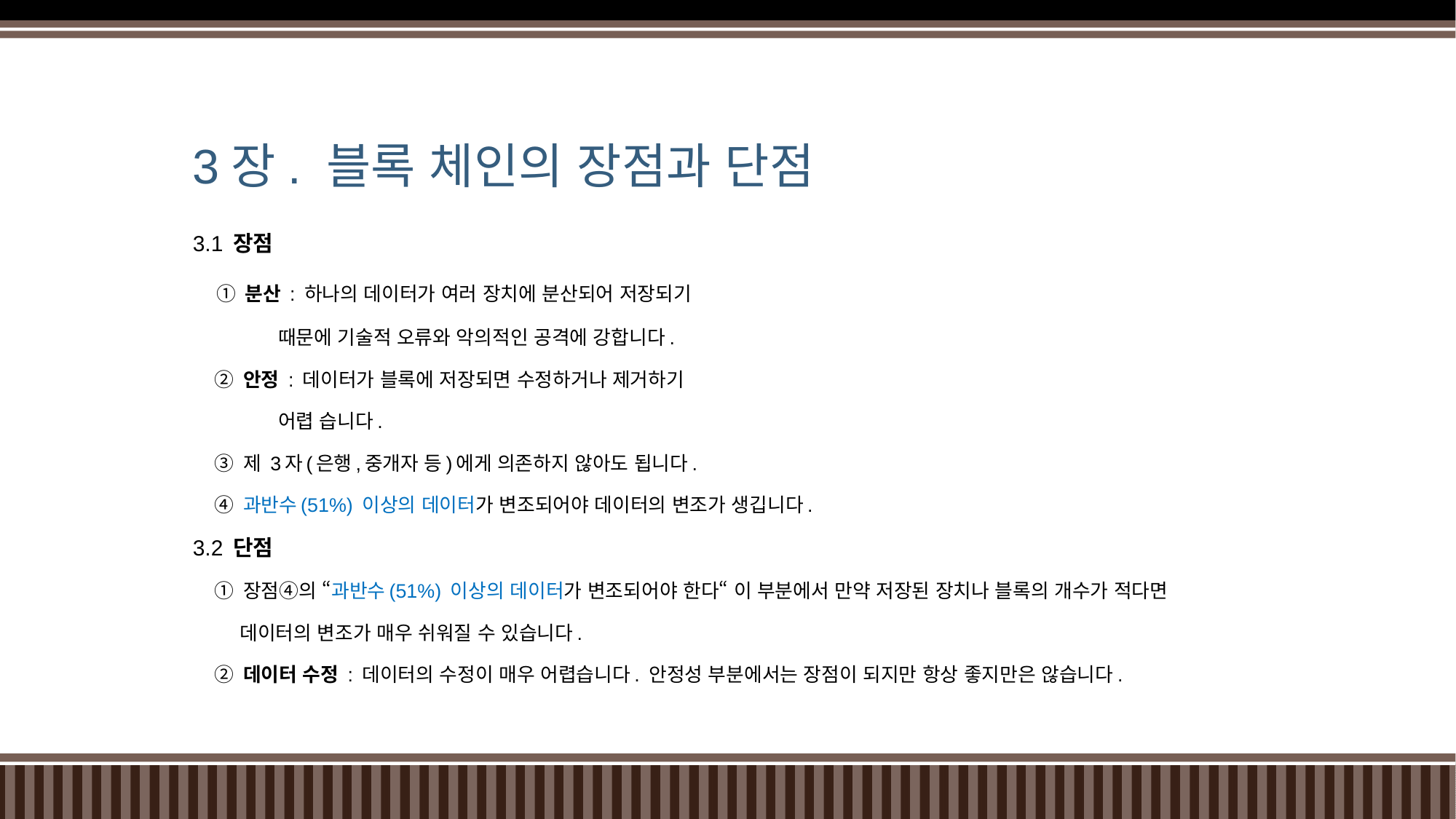

# 3장. 블록 체인의 장점과 단점
3.1 장점
   ① 분산 : 하나의 데이터가 여러 장치에 분산되어 저장되기
               때문에 기술적 오류와 악의적인 공격에 강합니다.
    ② 안정 : 데이터가 블록에 저장되면 수정하거나 제거하기
               어렵 습니다.
    ③ 제 3자(은행,중개자 등)에게 의존하지 않아도 됩니다.
    ④ 과반수(51%) 이상의 데이터가 변조되어야 데이터의 변조가 생깁니다.
3.2 단점
    ① 장점④의 “과반수(51%) 이상의 데이터가 변조되어야 한다“ 이 부분에서 만약 저장된 장치나 블록의 개수가 적다면
        데이터의 변조가 매우 쉬워질 수 있습니다.
    ② 데이터 수정 : 데이터의 수정이 매우 어렵습니다. 안정성 부분에서는 장점이 되지만 항상 좋지만은 않습니다.